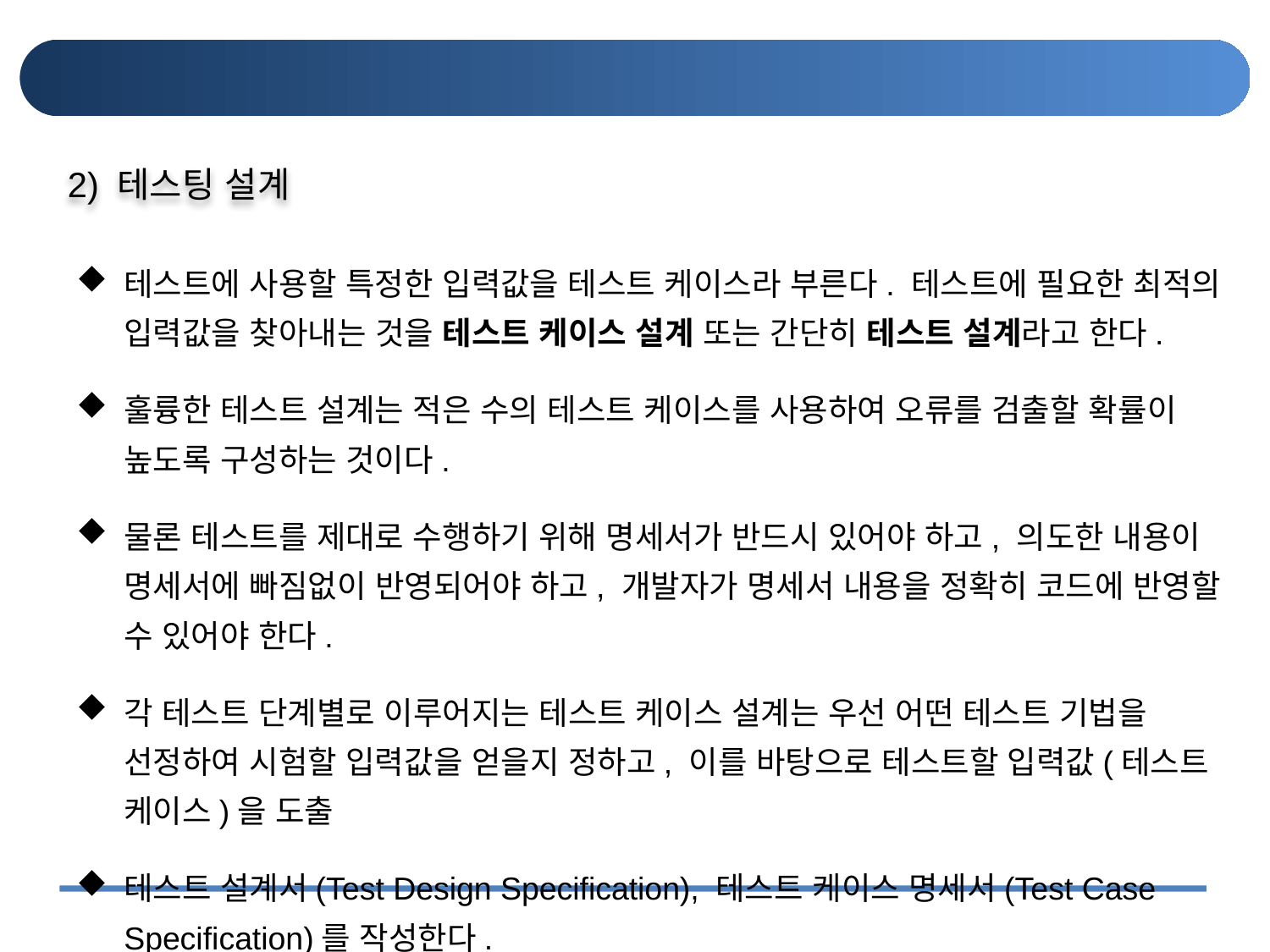

#
2) 테스팅 설계
테스트에 사용할 특정한 입력값을 테스트 케이스라 부른다. 테스트에 필요한 최적의 입력값을 찾아내는 것을 테스트 케이스 설계 또는 간단히 테스트 설계라고 한다.
훌륭한 테스트 설계는 적은 수의 테스트 케이스를 사용하여 오류를 검출할 확률이 높도록 구성하는 것이다.
물론 테스트를 제대로 수행하기 위해 명세서가 반드시 있어야 하고, 의도한 내용이 명세서에 빠짐없이 반영되어야 하고, 개발자가 명세서 내용을 정확히 코드에 반영할 수 있어야 한다.
각 테스트 단계별로 이루어지는 테스트 케이스 설계는 우선 어떤 테스트 기법을 선정하여 시험할 입력값을 얻을지 정하고, 이를 바탕으로 테스트할 입력값(테스트 케이스)을 도출
테스트 설계서(Test Design Specification), 테스트 케이스 명세서(Test Case Specification)를 작성한다.